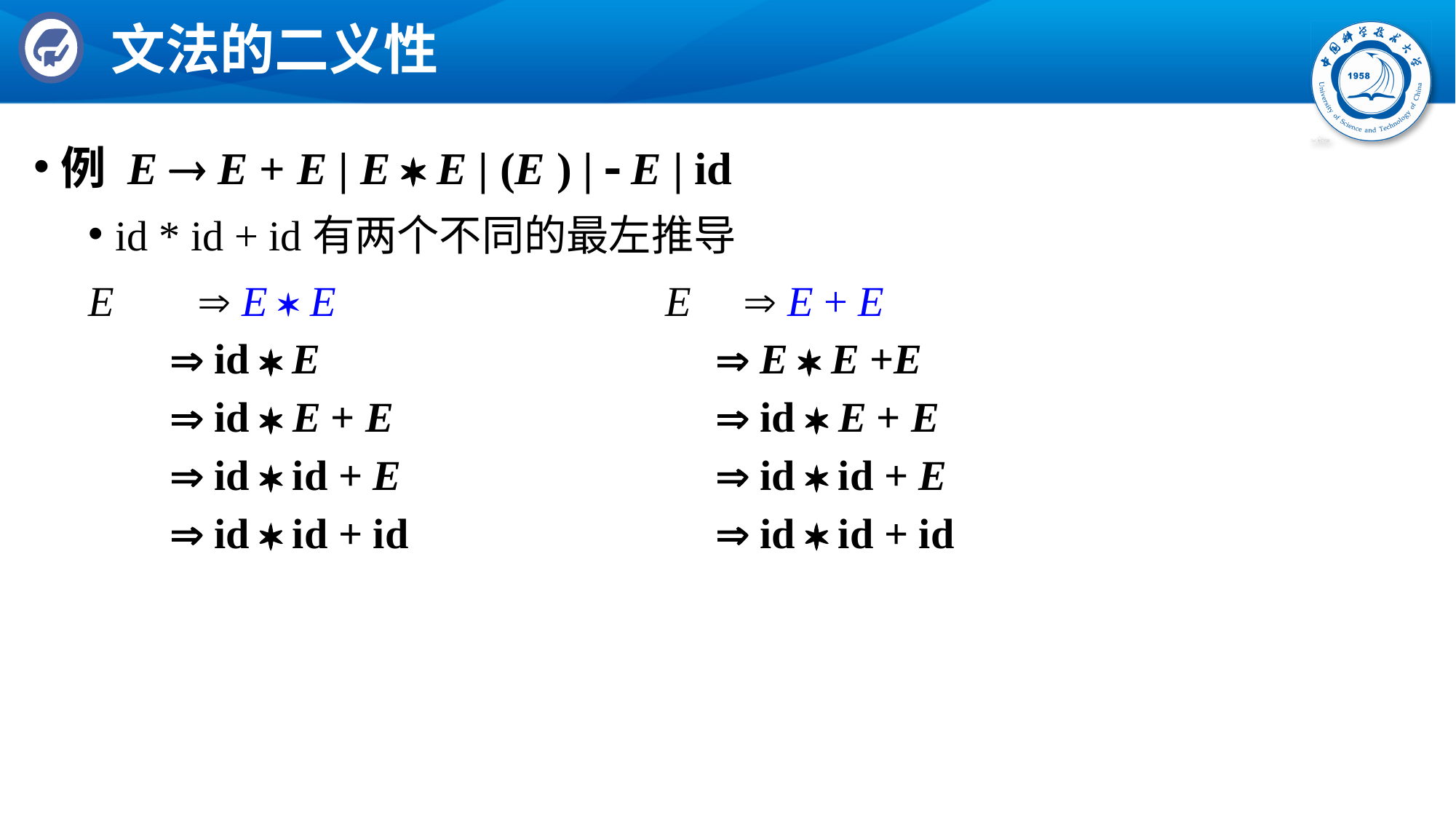

# 文法的二义性
例 E → E + E | E ∗ E | (E ) | − E | id
id * id + id有两个不同的最左推导
E	⇒ E ∗ E 			   E	⇒ E + E
 		⇒ id ∗ E				⇒ E ∗ E +E
		⇒ id ∗ E + E			⇒ id ∗ E + E
		⇒ id ∗ id + E			⇒ id ∗ id + E
		⇒ id ∗ id + id			⇒ id ∗ id + id